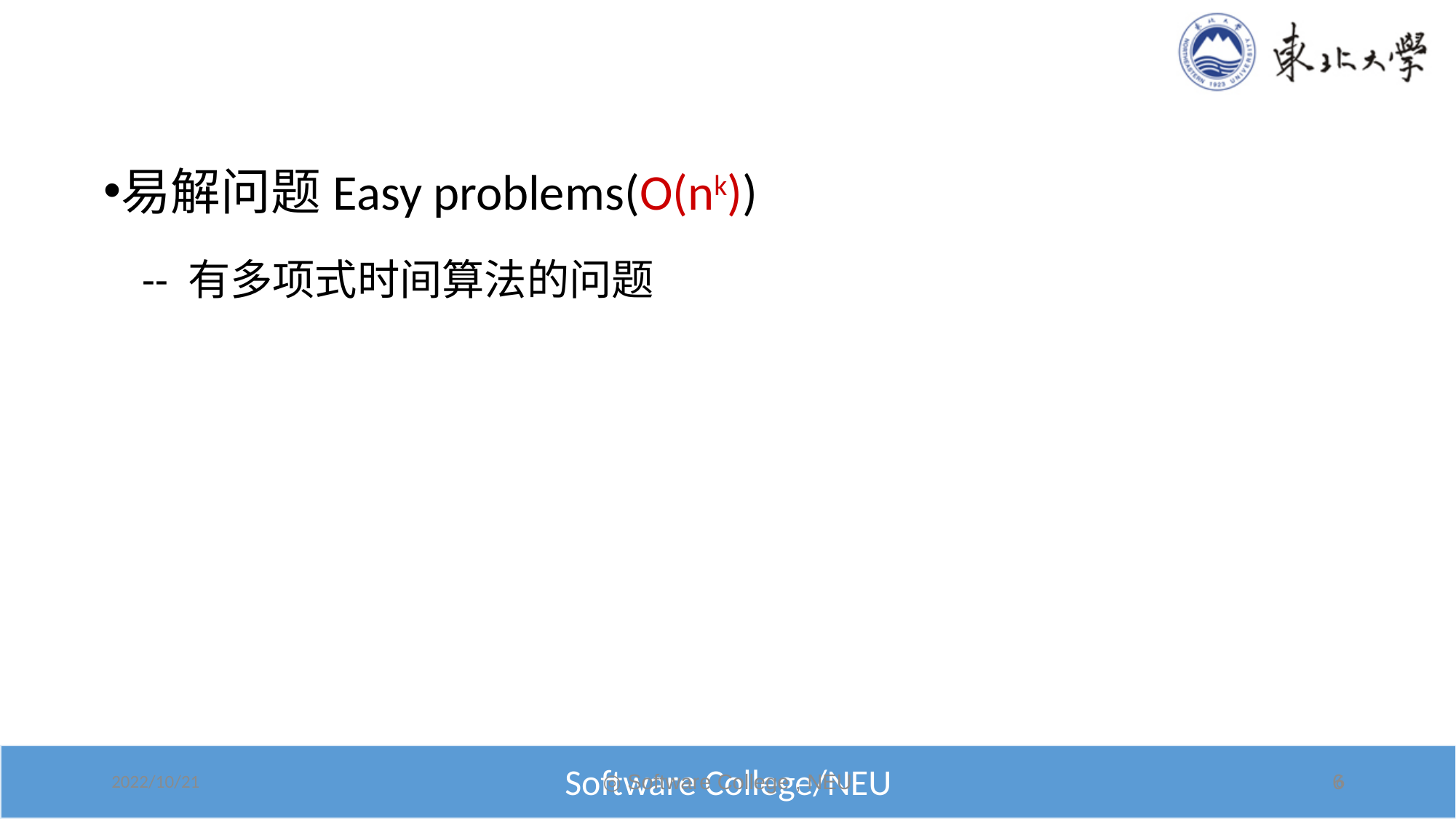

易解问题Easy problems(O(nk))
    -- 有多项式时间算法的问题

◎ Software College , NEU
6